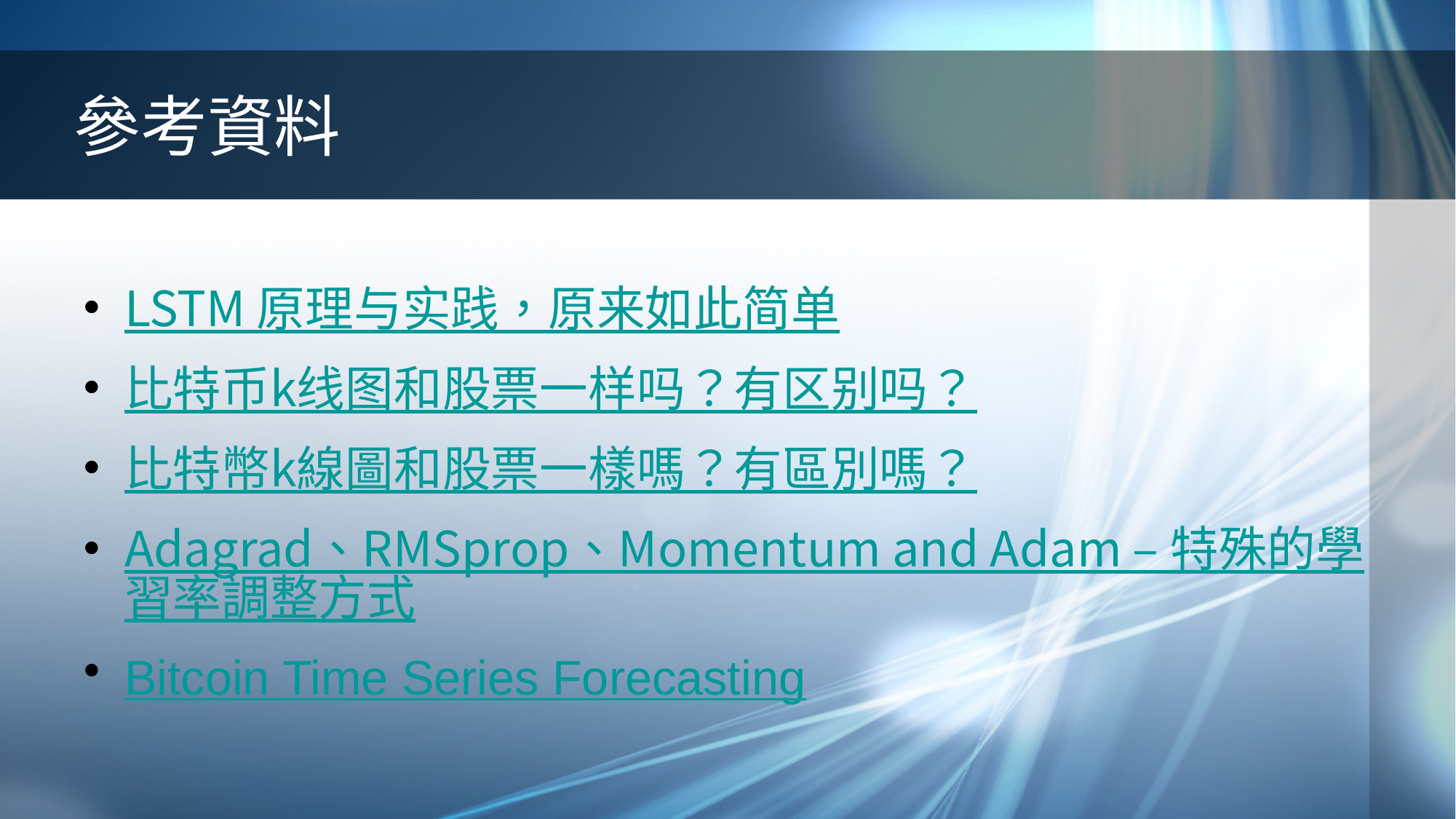

# 參考資料

LSTM 原理与实践，原来如此简单
比特币k线图和股票一样吗？有区别吗？
比特幣k線圖和股票一樣嗎？有區別嗎？
Adagrad、RMSprop、Momentum and Adam – 特殊的學習率調整方式
Bitcoin Time Series Forecasting